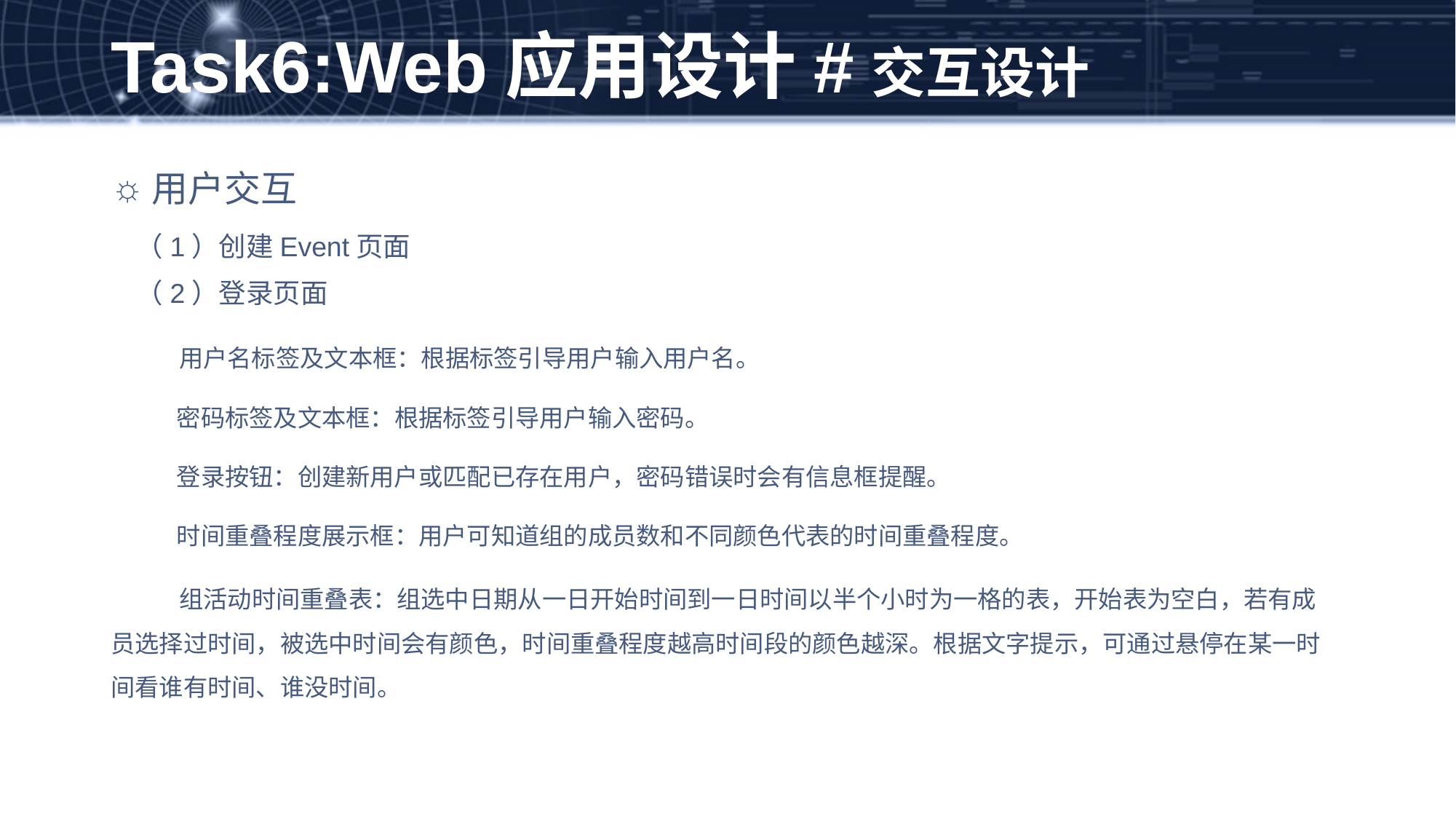

# Task6:Web应用设计#交互设计
用户交互
  （1）创建Event页面
   （2）登录页面
          用户名标签及文本框：根据标签引导用户输入用户名。
           密码标签及文本框：根据标签引导用户输入密码。
           登录按钮：创建新用户或匹配已存在用户，密码错误时会有信息框提醒。
           时间重叠程度展示框：用户可知道组的成员数和不同颜色代表的时间重叠程度。
          组活动时间重叠表：组选中日期从一日开始时间到一日时间以半个小时为一格的表，开始表为空白，若有成    员选择过时间，被选中时间会有颜色，时间重叠程度越高时间段的颜色越深。根据文字提示，可通过悬停在某一时间看谁有时间、谁没时间。